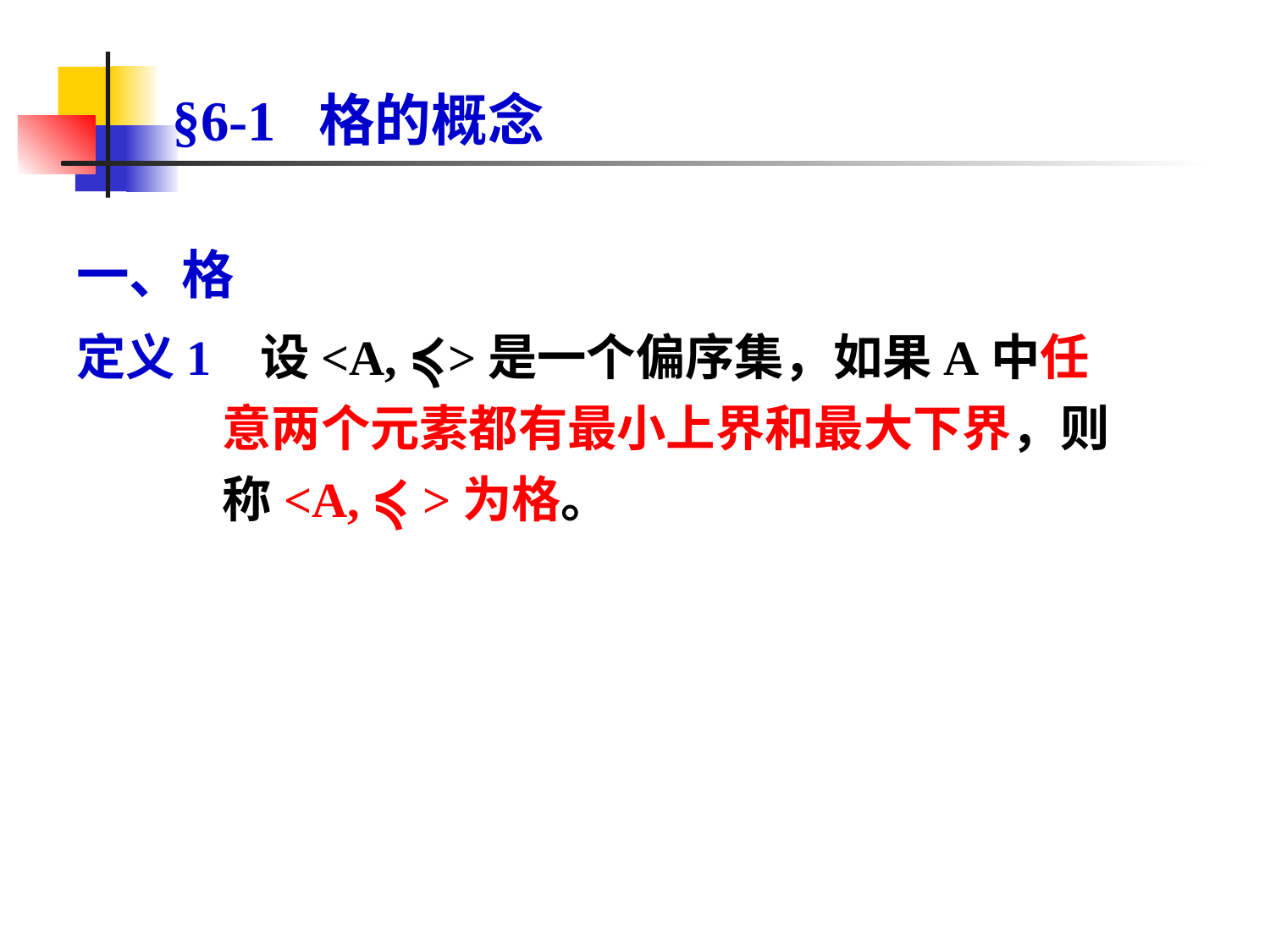

# §6-1  格的概念

一、格
定义1   设<A, ≼>是一个偏序集，如果A中任意两个元素都有最小上界和最大下界，则称<A, ≼ >为格。
4